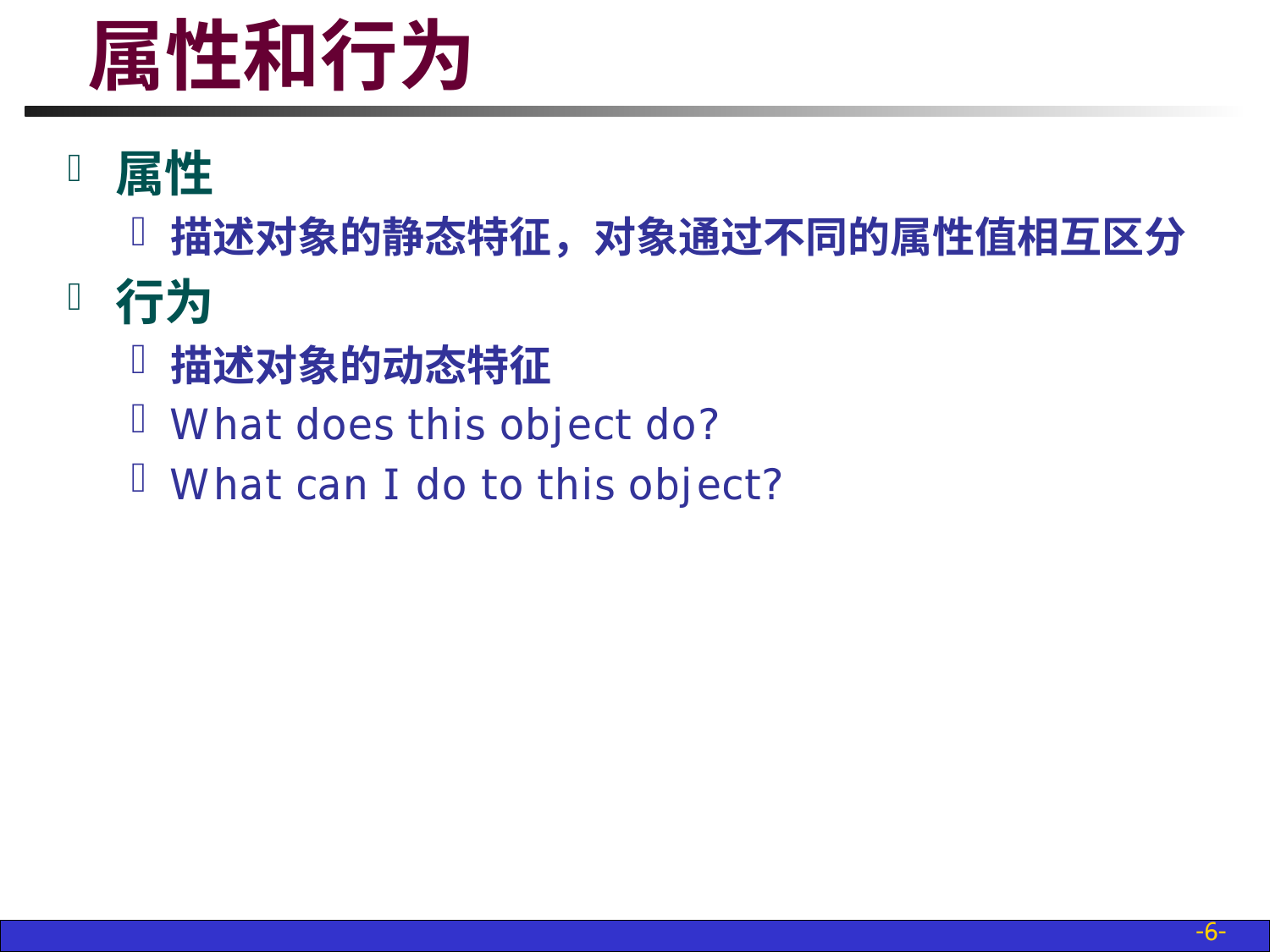

# 属性和行为
属性
描述对象的静态特征，对象通过不同的属性值相互区分
行为
描述对象的动态特征
What does this object do?
What can I do to this object?

-6-